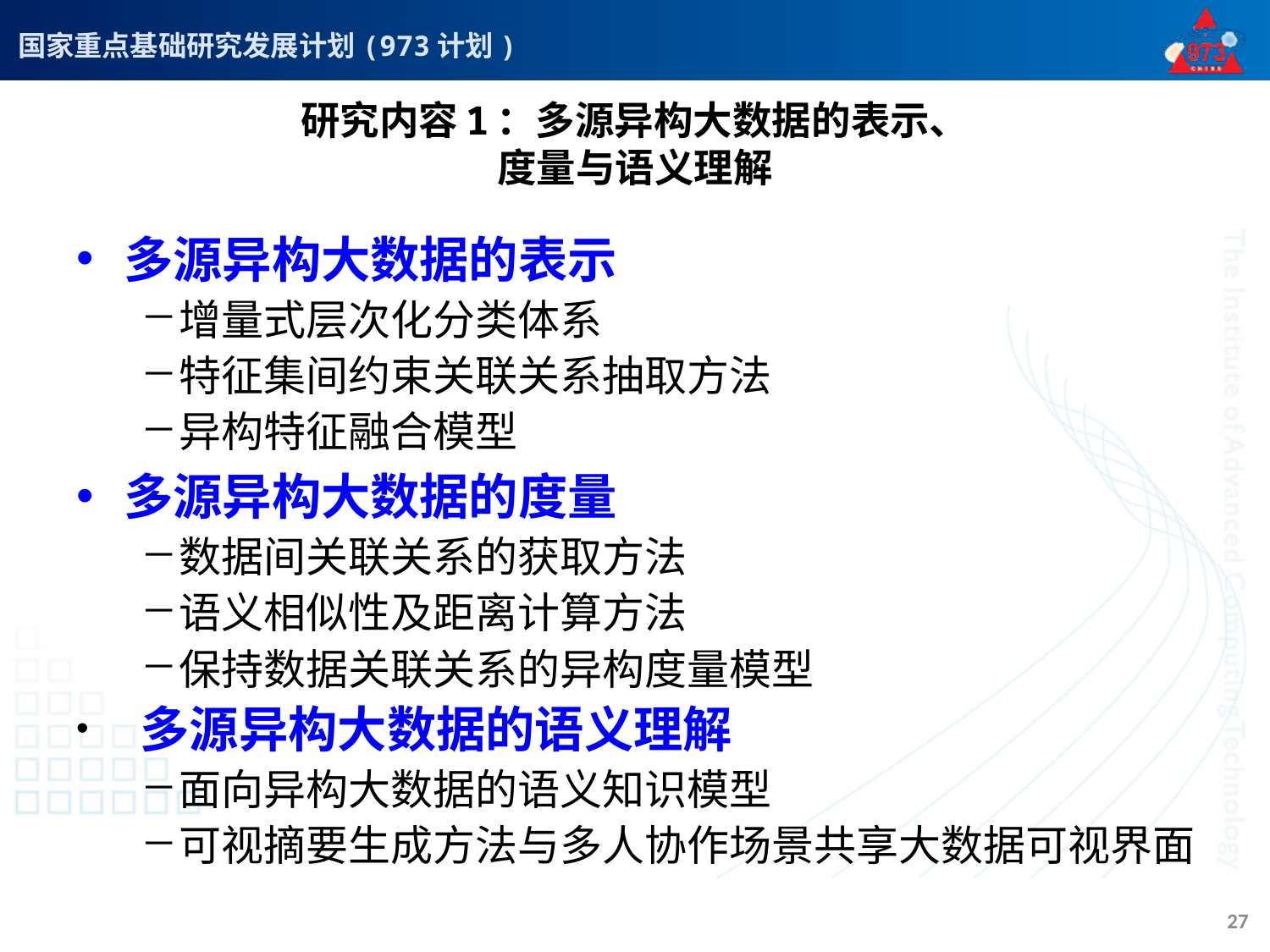

# 研究内容1：多源异构大数据的表示、 度量与语义理解
多源异构大数据的表示
增量式层次化分类体系
特征集间约束关联关系抽取方法
异构特征融合模型
多源异构大数据的度量
数据间关联关系的获取方法
语义相似性及距离计算方法
保持数据关联关系的异构度量模型
 多源异构大数据的语义理解
面向异构大数据的语义知识模型
可视摘要生成方法与多人协作场景共享大数据可视界面
27